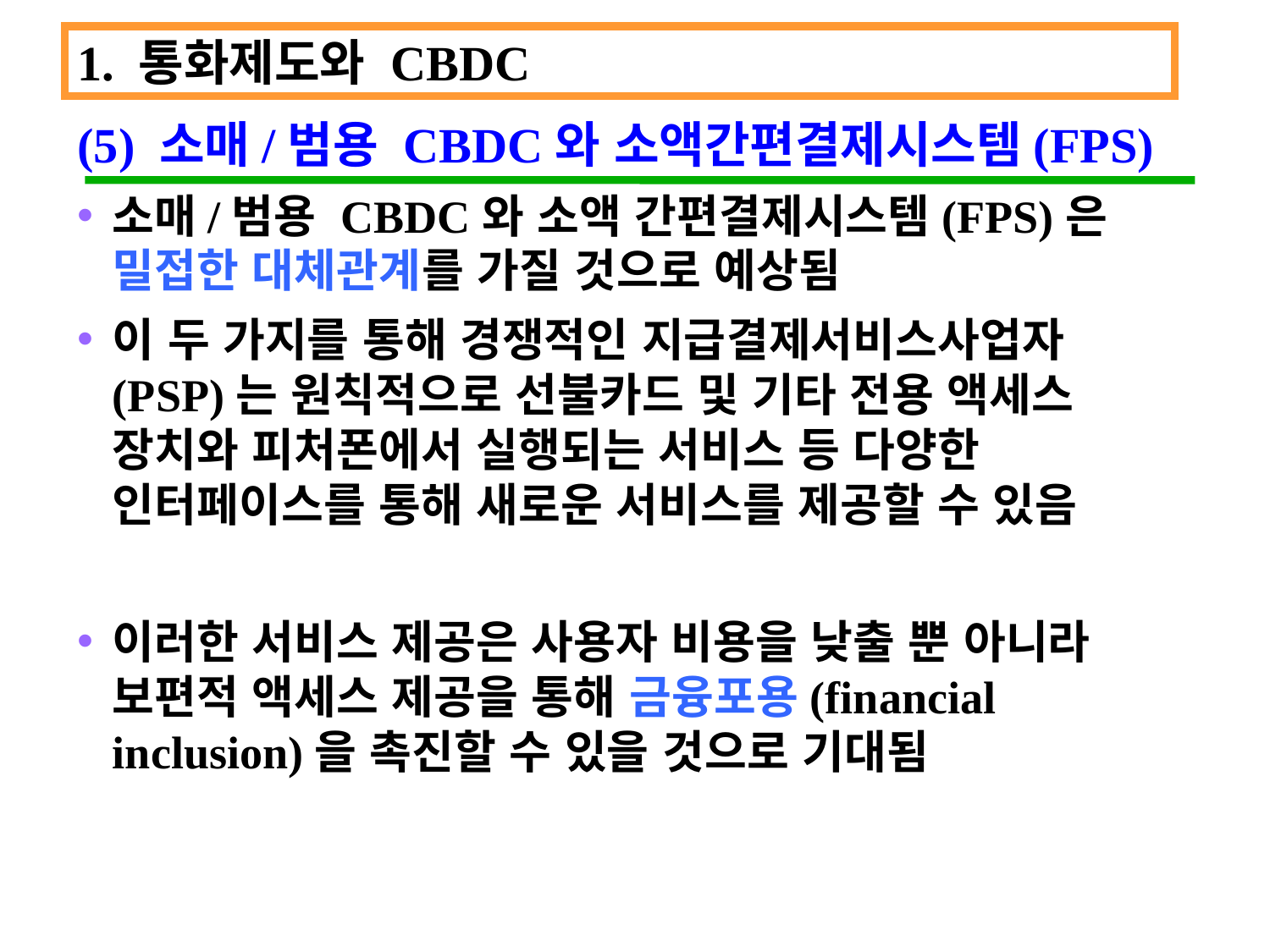

1. 통화제도와 CBDC
(5) 소매/범용 CBDC와 소액간편결제시스템(FPS)
소매/범용 CBDC와 소액 간편결제시스템(FPS)은 밀접한 대체관계를 가질 것으로 예상됨
이 두 가지를 통해 경쟁적인 지급결제서비스사업자 (PSP)는 원칙적으로 선불카드 및 기타 전용 액세스 장치와 피처폰에서 실행되는 서비스 등 다양한 인터페이스를 통해 새로운 서비스를 제공할 수 있음

이러한 서비스 제공은 사용자 비용을 낮출 뿐 아니라 보편적 액세스 제공을 통해 금융포용(financial inclusion)을 촉진할 수 있을 것으로 기대됨